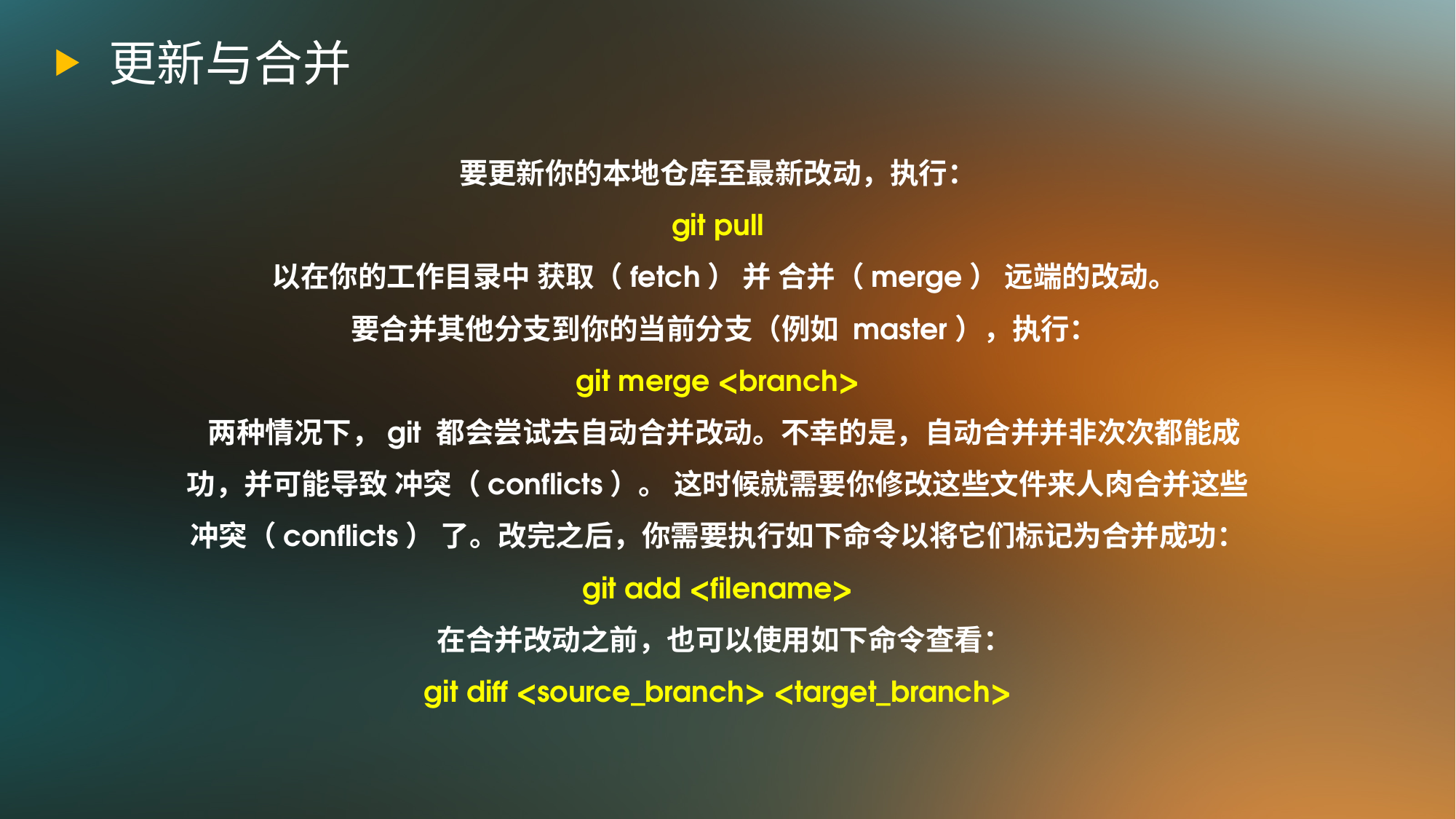

更新与合并

要更新你的本地仓库至最新改动，执行：
git pull
 以在你的工作目录中 获取（fetch） 并 合并（merge） 远端的改动。
 要合并其他分支到你的当前分支（例如 master），执行：
git merge <branch>
 两种情况下，git 都会尝试去自动合并改动。不幸的是，自动合并并非次次都能成功，并可能导致 冲突（conflicts）。 这时候就需要你修改这些文件来人肉合并这些 冲突（conflicts） 了。改完之后，你需要执行如下命令以将它们标记为合并成功：
git add <filename>
 在合并改动之前，也可以使用如下命令查看：
git diff <source_branch> <target_branch>